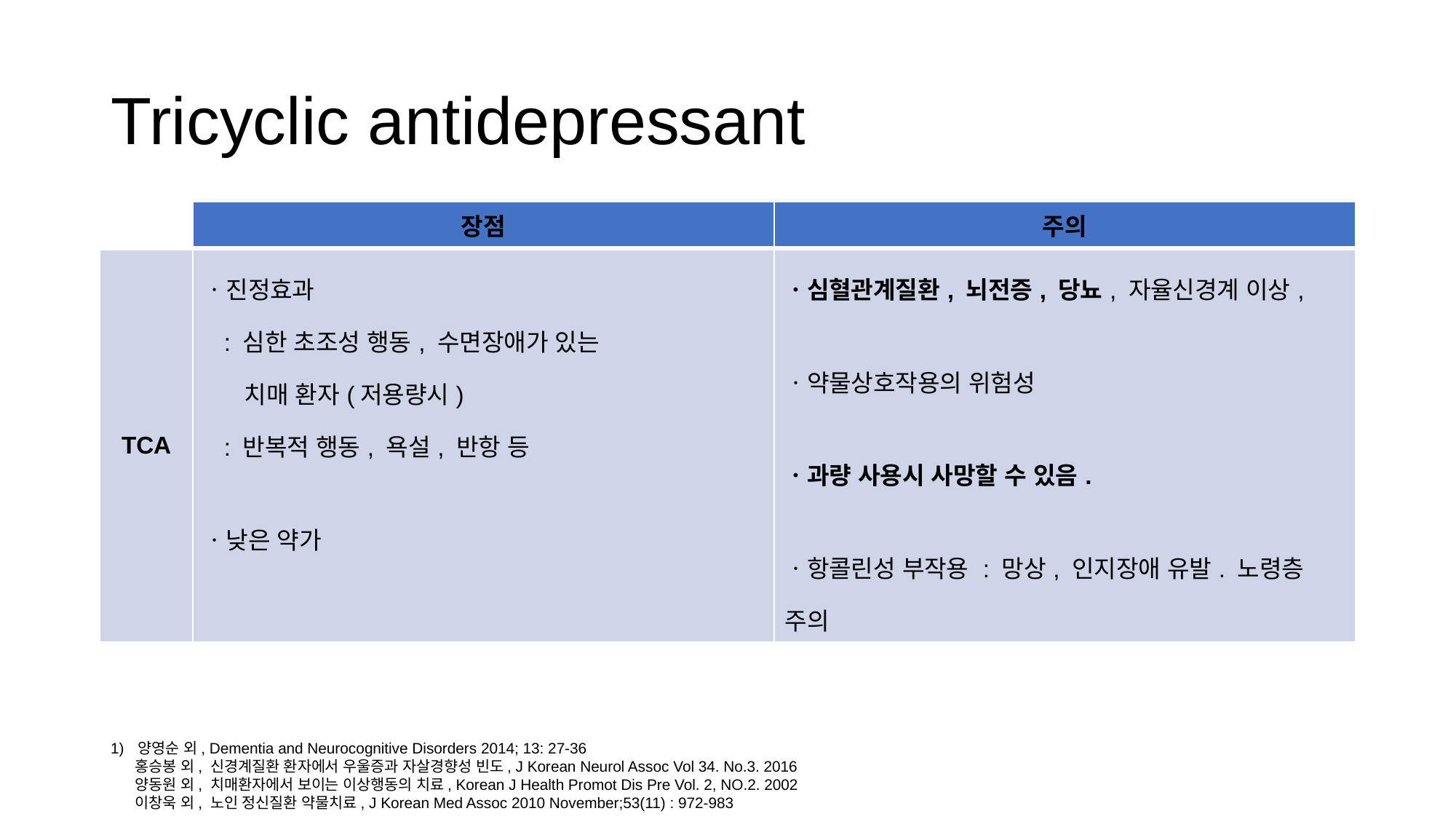

# Tricyclic antidepressant
|  | 장점 | 주의 |
| --- | --- | --- |
| TCA | ㆍ진정효과 : 심한 초조성 행동, 수면장애가 있는 치매 환자(저용량시) : 반복적 행동, 욕설, 반항 등 ㆍ낮은 약가 | ㆍ심혈관계질환, 뇌전증, 당뇨, 자율신경계 이상, ㆍ약물상호작용의 위험성 ㆍ과량 사용시 사망할 수 있음. ㆍ항콜린성 부작용 : 망상, 인지장애 유발. 노령층 주의 |
양영순 외, Dementia and Neurocognitive Disorders 2014; 13: 27-36
     홍승봉 외, 신경계질환 환자에서 우울증과 자살경향성 빈도, J Korean Neurol Assoc Vol 34. No.3. 2016
     양동원 외, 치매환자에서 보이는 이상행동의 치료, Korean J Health Promot Dis Pre Vol. 2, NO.2. 2002
     이창욱 외, 노인 정신질환 약물치료, J Korean Med Assoc 2010 November;53(11) : 972-983